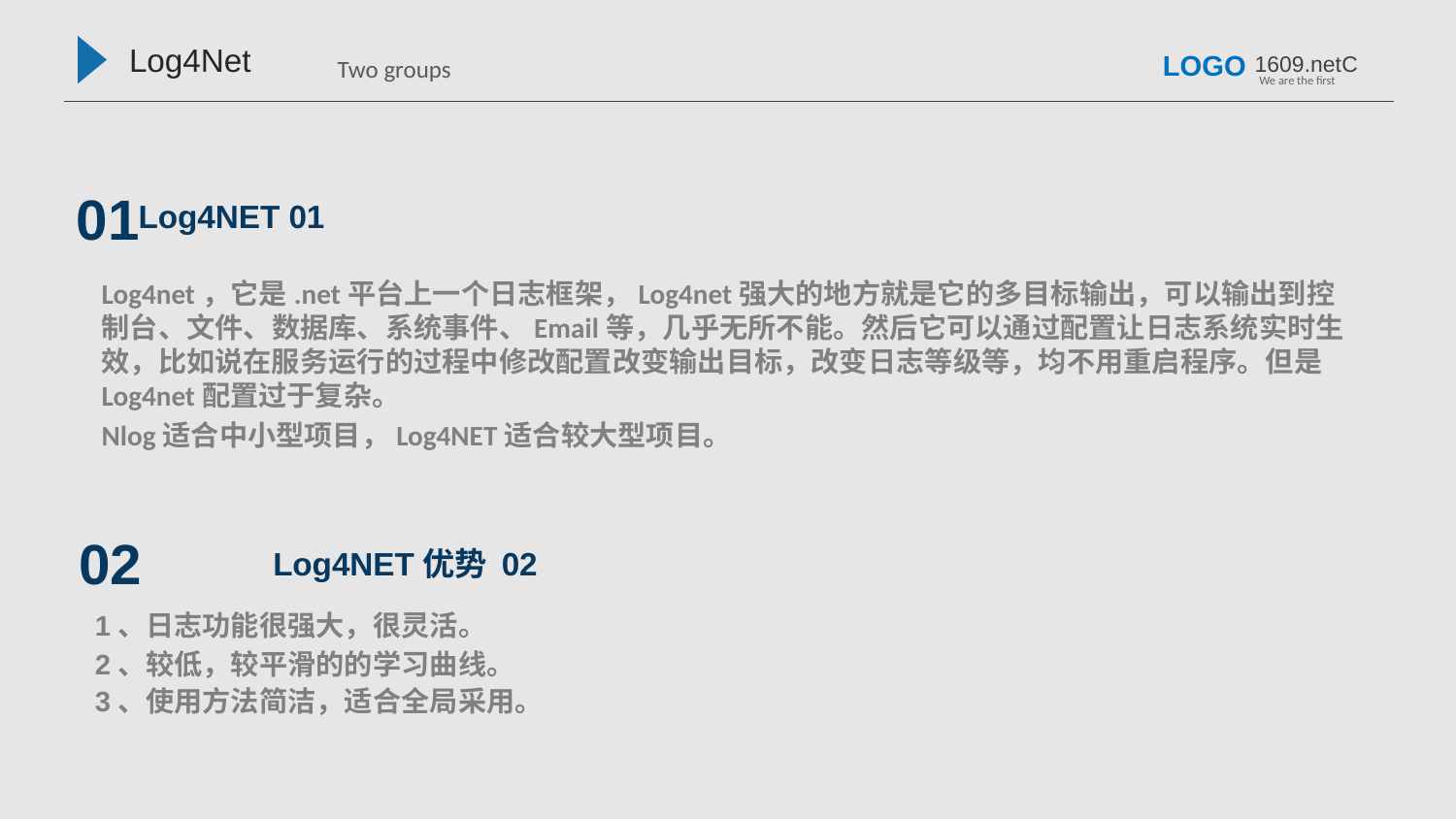

Log4Net
Two groups
LOGO
1609.netC
We are the first

01
Log4NET 01
Log4net，它是.net平台上一个日志框架，Log4net强大的地方就是它的多目标输出，可以输出到控制台、文件、数据库、系统事件、Email等，几乎无所不能。然后它可以通过配置让日志系统实时生效，比如说在服务运行的过程中修改配置改变输出目标，改变日志等级等，均不用重启程序。但是Log4net配置过于复杂。
Nlog适合中小型项目，Log4NET适合较大型项目。
02
Log4NET优势 02
1、日志功能很强大，很灵活。
2、较低，较平滑的的学习曲线。
3、使用方法简洁，适合全局采用。